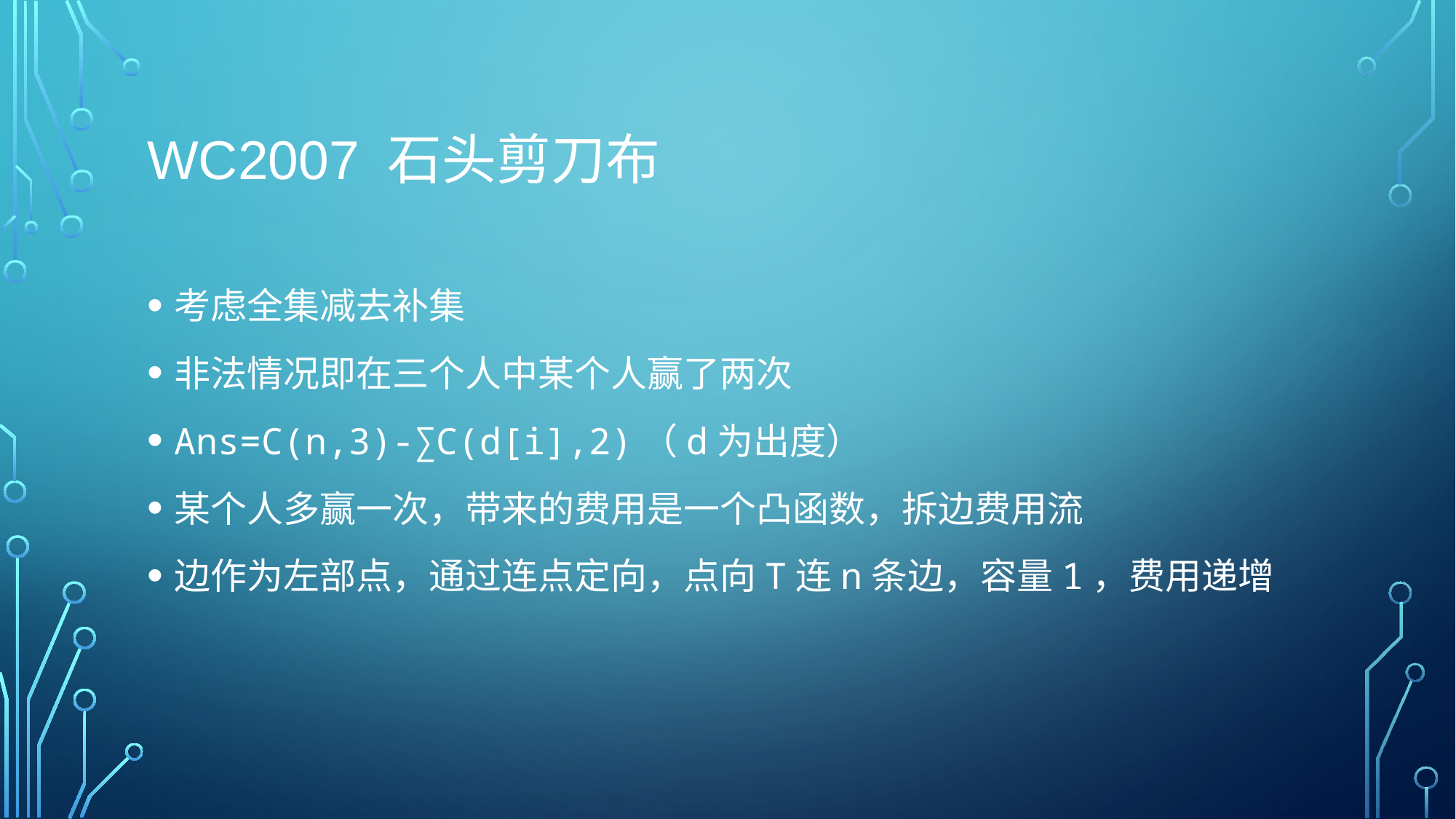

# WC2007 石头剪刀布
考虑全集减去补集
非法情况即在三个人中某个人赢了两次
Ans=C(n,3)-∑C(d[i],2)（d为出度）
某个人多赢一次，带来的费用是一个凸函数，拆边费用流
边作为左部点，通过连点定向，点向T连n条边，容量1，费用递增